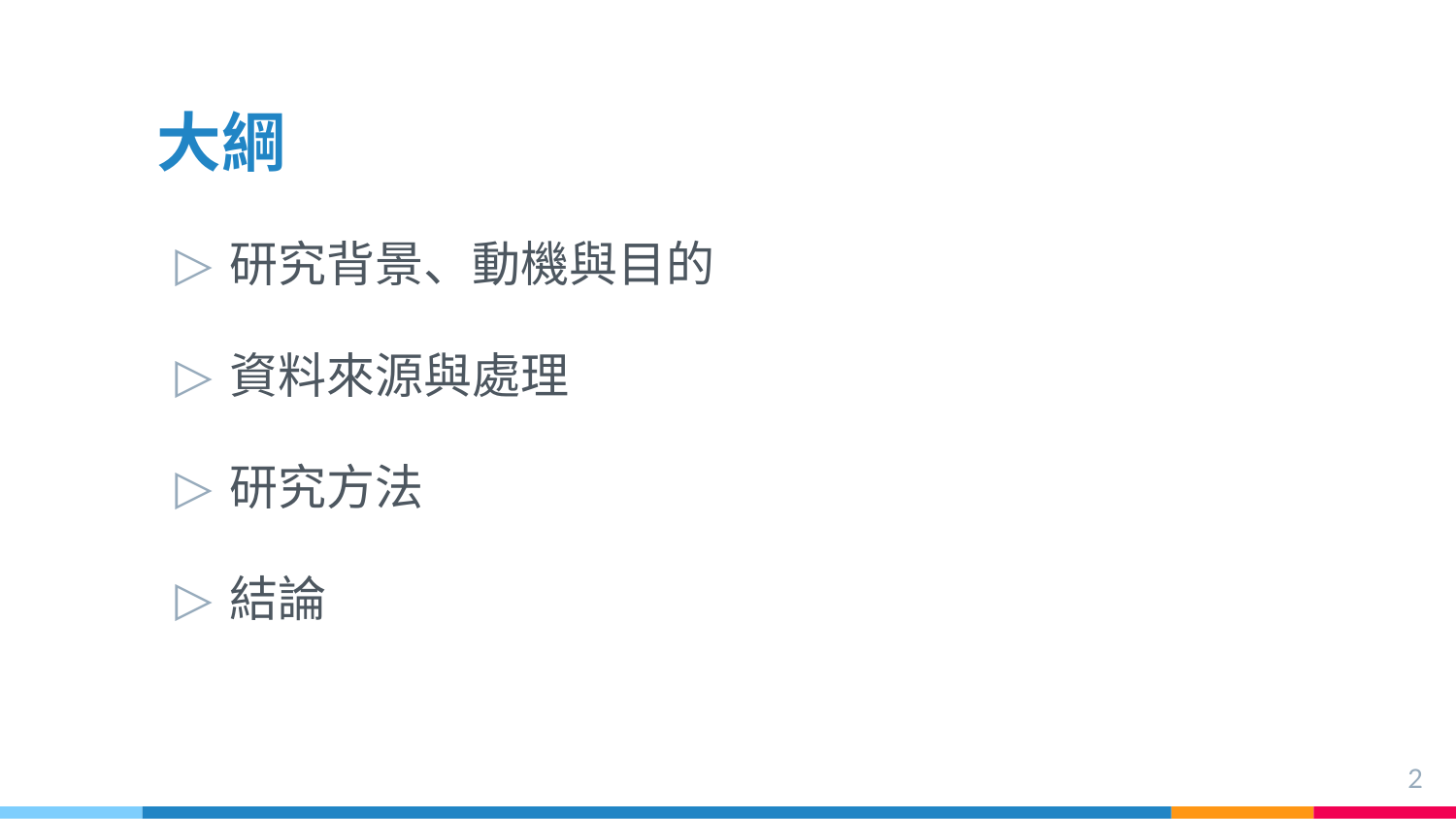

# 大綱
研究背景、動機與目的

資料來源與處理

研究方法

結論
2